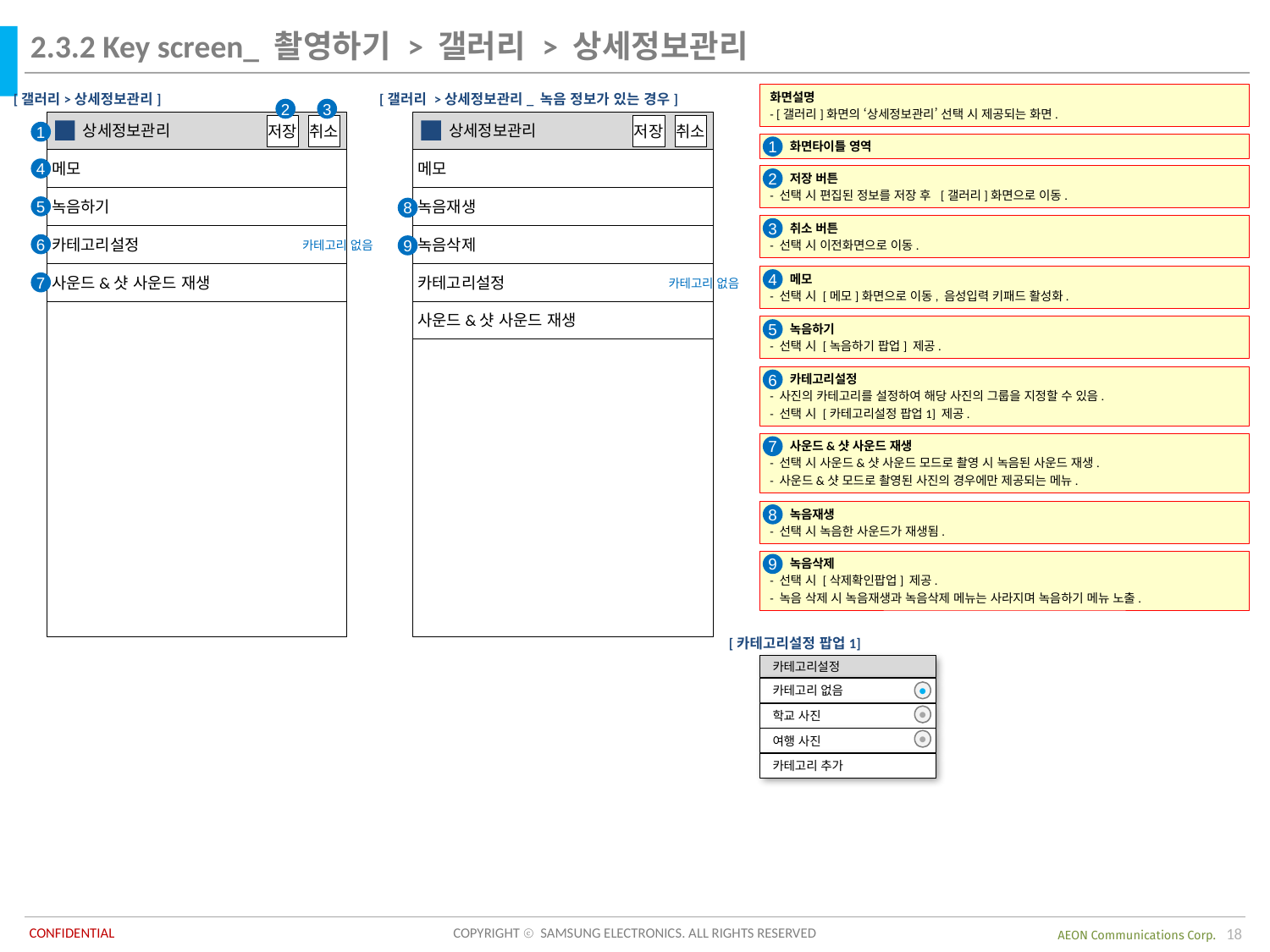

2.3.2 Key screen_ 촬영하기 > 갤러리 > 상세정보관리
화면설명
- [갤러리]화면의 ‘상세정보관리’ 선택 시 제공되는 화면.
[갤러리>상세정보관리]
[갤러리 >상세정보관리_ 녹음 정보가 있는 경우]
2
3

         상세정보관리

저장
취소
메모
녹음하기
카테고리설정
카테고리 없음
사운드&샷 사운드 재생

         상세정보관리

저장
취소
메모
녹음재생
녹음삭제
카테고리설정
카테고리 없음
사운드&샷 사운드 재생
1
     화면타이틀 영역
1
4
     저장 버튼
- 선택 시 편집된 정보를 저장 후  [갤러리]화면으로 이동.
2
5
8
     취소 버튼
- 선택 시 이전화면으로 이동.
3
6
9
     메모
- 선택 시 [메모]화면으로 이동, 음성입력 키패드 활성화.
4
7
     녹음하기
- 선택 시 [녹음하기 팝업] 제공.
5
     카테고리설정
- 사진의 카테고리를 설정하여 해당 사진의 그룹을 지정할 수 있음.
- 선택 시 [카테고리설정 팝업1] 제공.
6
     사운드&샷 사운드 재생
- 선택 시 사운드&샷 사운드 모드로 촬영 시 녹음된 사운드 재생.
- 사운드&샷 모드로 촬영된 사진의 경우에만 제공되는 메뉴.
7
     녹음재생
- 선택 시 녹음한 사운드가 재생됨.
8
     녹음삭제
- 선택 시 [삭제확인팝업] 제공.
- 녹음 삭제 시 녹음재생과 녹음삭제 메뉴는 사라지며 녹음하기 메뉴 노출.
9
[카테고리설정 팝업1]
카테고리설정
카테고리 없음
학교 사진
여행 사진
카테고리 추가
●
●
●
18